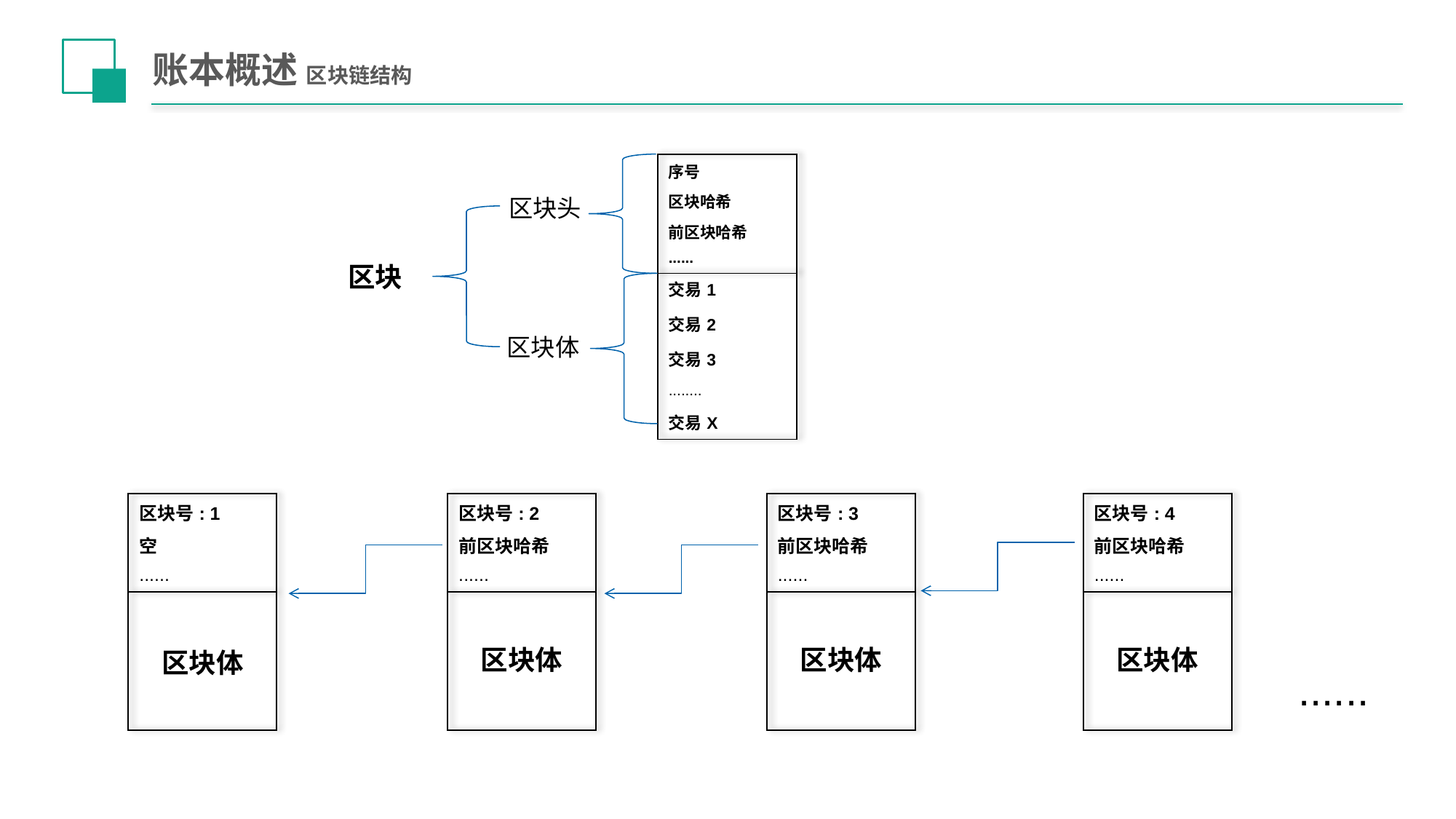

# 账本概述 区块链结构

| 序号 |
| --- |
| 区块哈希 |
| 前区块哈希 |
| ...... |
区块头

区块
| 交易1 |
| --- |
| 交易2 |
| 交易3 |
| ........ |
| 交易X |

区块体
| 区块号: 1 |
| --- |
| 空 |
| ...... |
| 区块体 |
| 区块号: 2 |
| --- |
| 前区块哈希 |
| ...... |
| 区块体 |
| 区块号: 3 |
| --- |
| 前区块哈希 |
| ...... |
| 区块体 |
| 区块号: 4 |
| --- |
| 前区块哈希 |
| ...... |
| 区块体 |
......